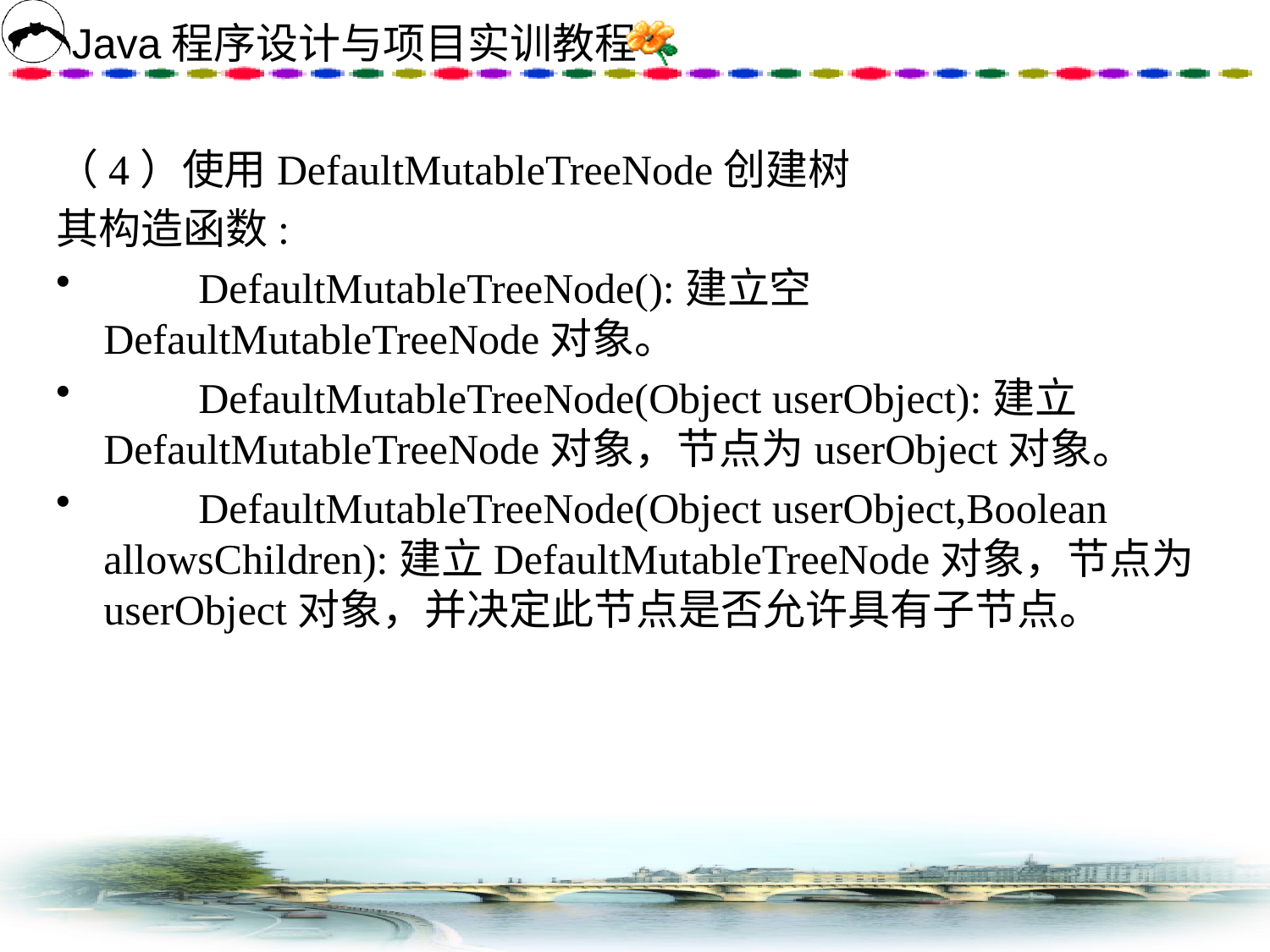

（4）使用DefaultMutableTreeNode创建树
其构造函数:
　　DefaultMutableTreeNode():建立空DefaultMutableTreeNode对象。
　　DefaultMutableTreeNode(Object userObject):建立DefaultMutableTreeNode对象，节点为userObject对象。
　　DefaultMutableTreeNode(Object userObject,Boolean allowsChildren):建立DefaultMutableTreeNode对象，节点为userObject对象，并决定此节点是否允许具有子节点。